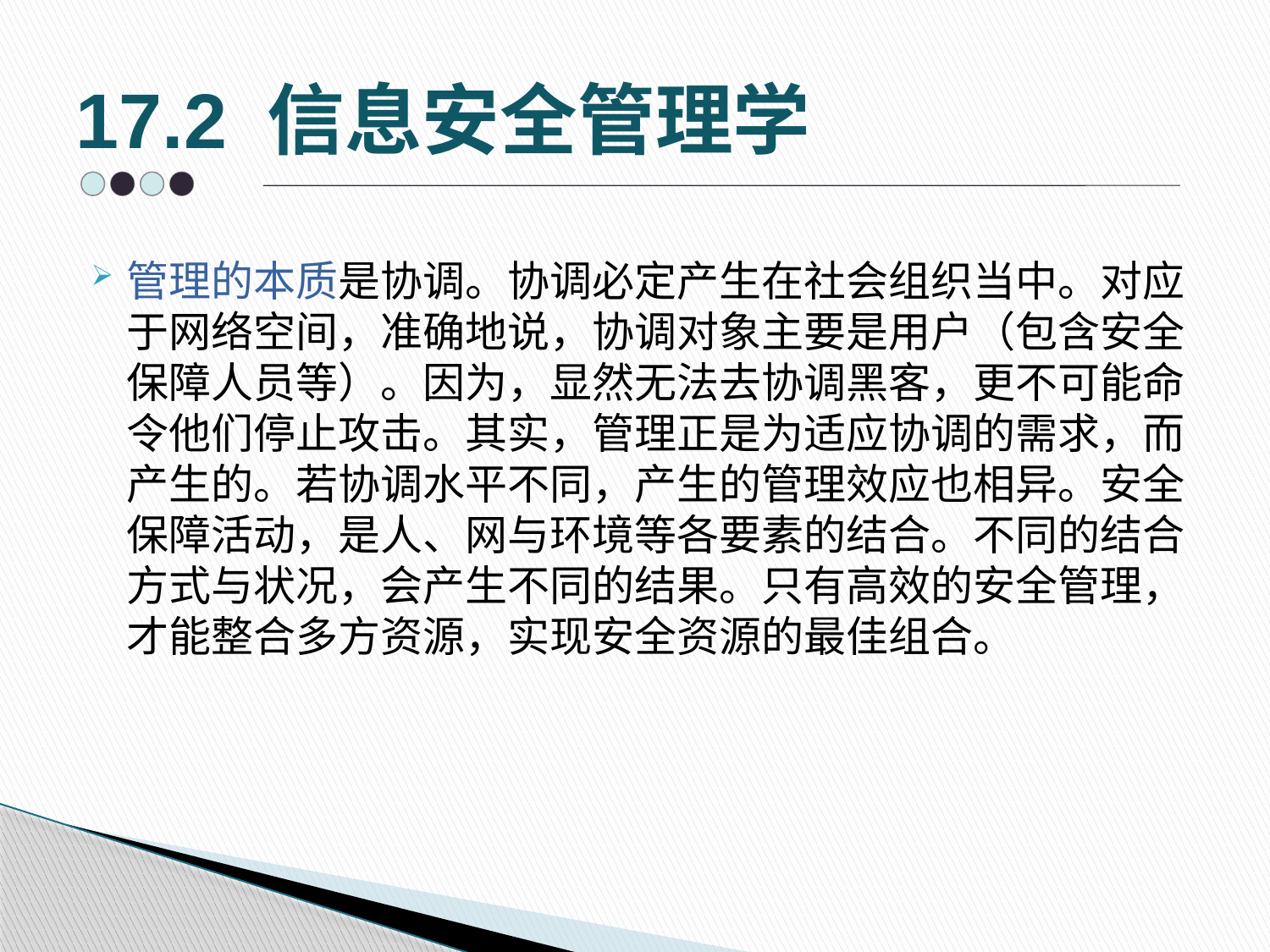

# 17.2 信息安全管理学

管理的本质是协调。协调必定产生在社会组织当中。对应于网络空间，准确地说，协调对象主要是用户（包含安全保障人员等）。因为，显然无法去协调黑客，更不可能命令他们停止攻击。其实，管理正是为适应协调的需求，而产生的。若协调水平不同，产生的管理效应也相异。安全保障活动，是人、网与环境等各要素的结合。不同的结合方式与状况，会产生不同的结果。只有高效的安全管理，才能整合多方资源，实现安全资源的最佳组合。